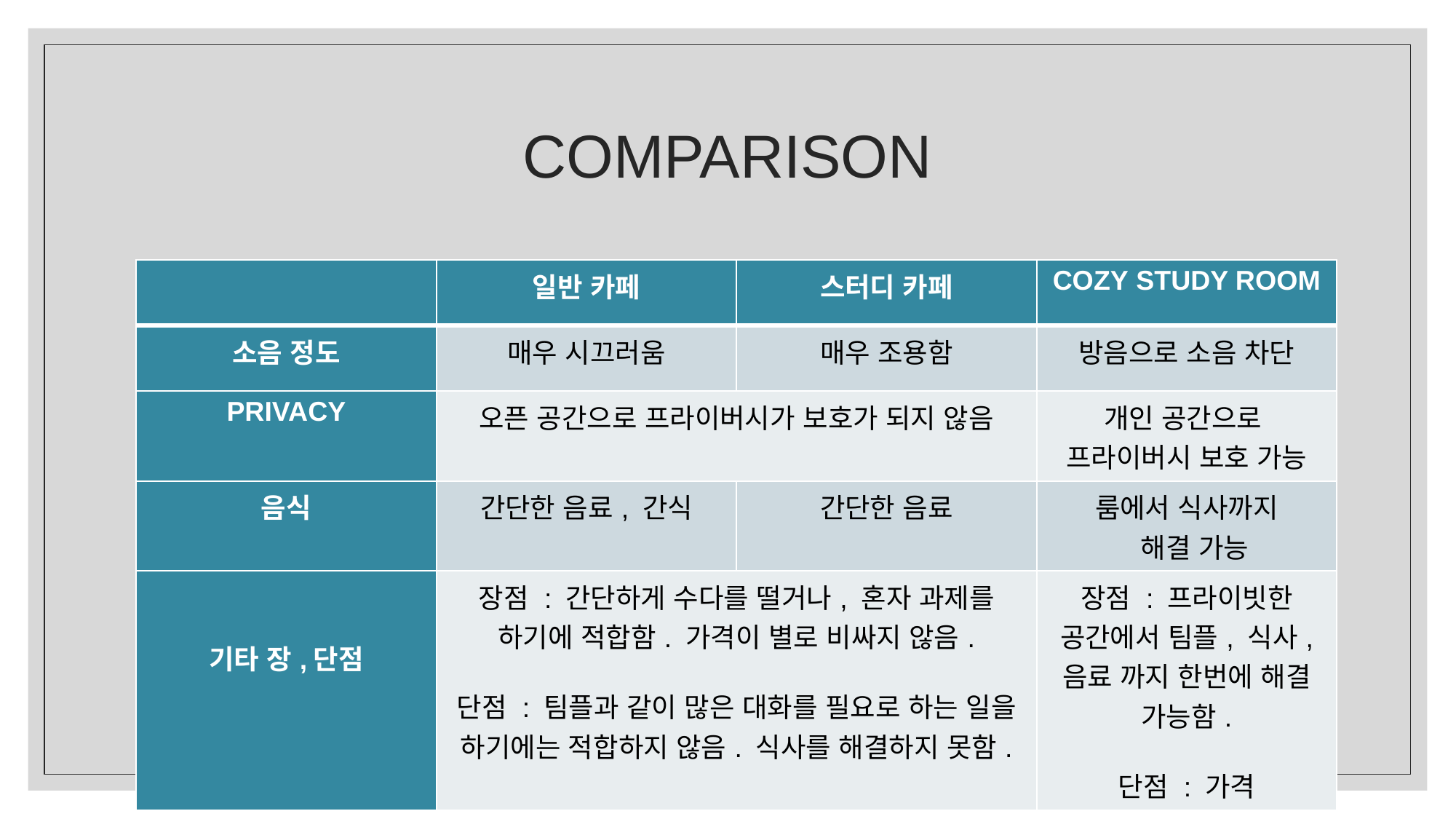

# COMPARISON
|  | 일반 카페 | 스터디 카페 | COZY STUDY ROOM |
| --- | --- | --- | --- |
| 소음 정도 | 매우 시끄러움 | 매우 조용함 | 방음으로 소음 차단 |
| PRIVACY | 오픈 공간으로 프라이버시가 보호가 되지 않음 |  | 개인 공간으로 프라이버시 보호 가능 |
| 음식 | 간단한 음료, 간식 | 간단한 음료 | 룸에서 식사까지 해결 가능 |
| 기타 장,단점 | 장점 : 간단하게 수다를 떨거나, 혼자 과제를 하기에 적합함. 가격이 별로 비싸지 않음. 단점 : 팀플과 같이 많은 대화를 필요로 하는 일을 하기에는 적합하지 않음. 식사를 해결하지 못함. |  | 장점 : 프라이빗한 공간에서 팀플, 식사, 음료 까지 한번에 해결 가능함. 단점 : 가격 |